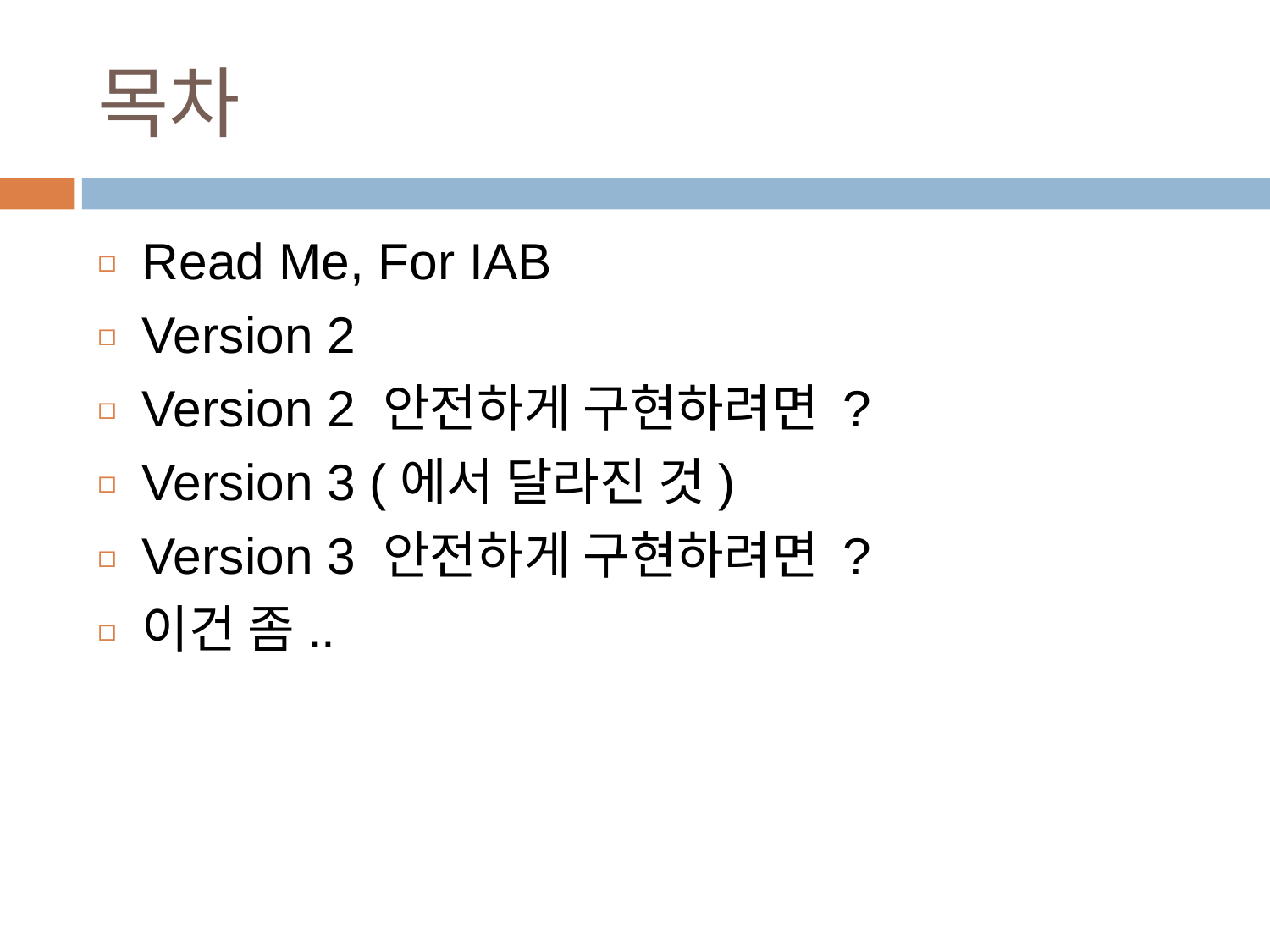

# 목차
Read Me, For IAB
Version 2
Version 2 안전하게 구현하려면 ?
Version 3 (에서 달라진 것)
Version 3 안전하게 구현하려면 ?
이건 좀..